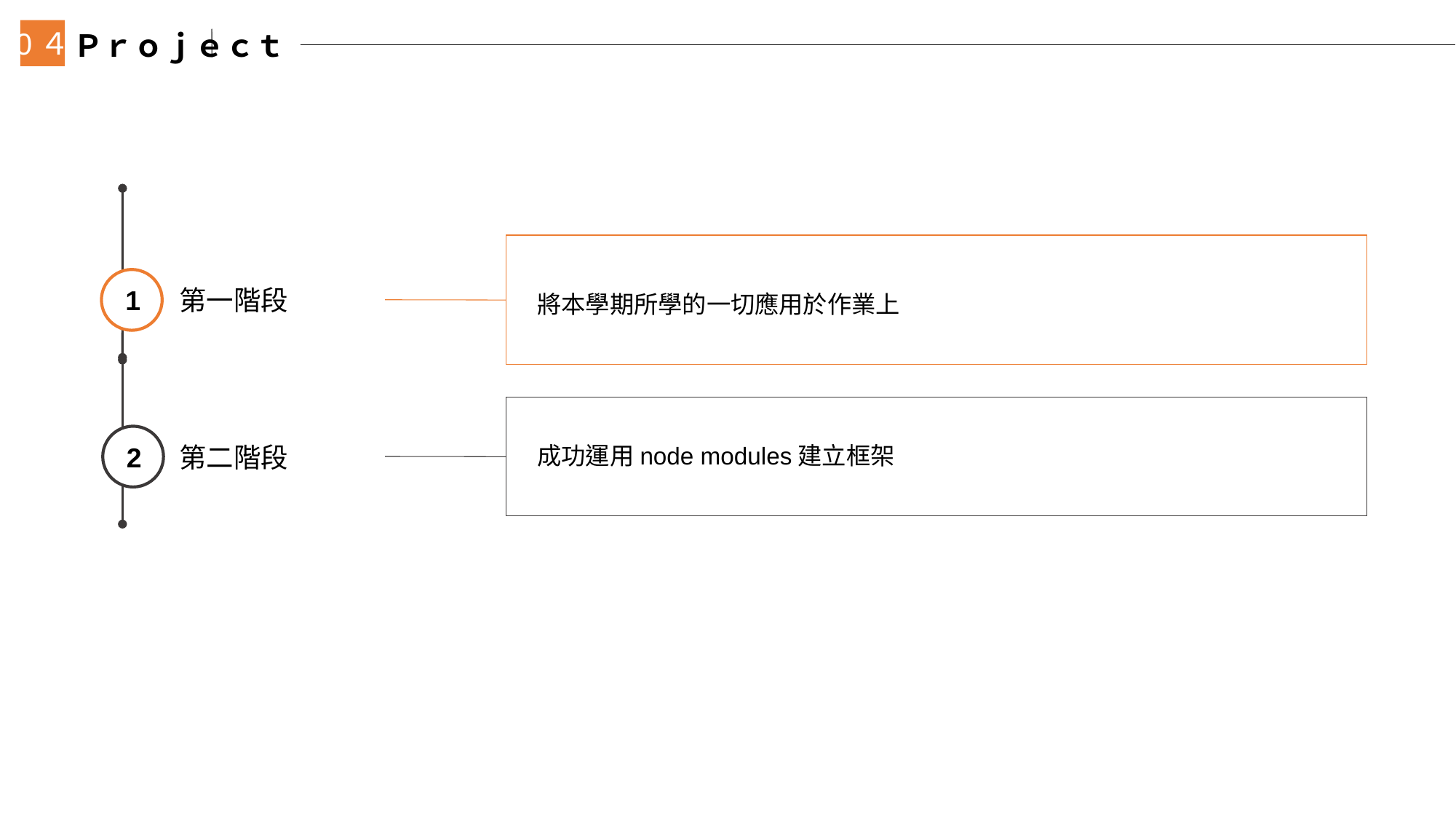

0４

Ｐｒｏｊｅｃｔ

1
第一階段
將本學期所學的一切應用於作業上

2
成功運用node modules建立框架
第二階段